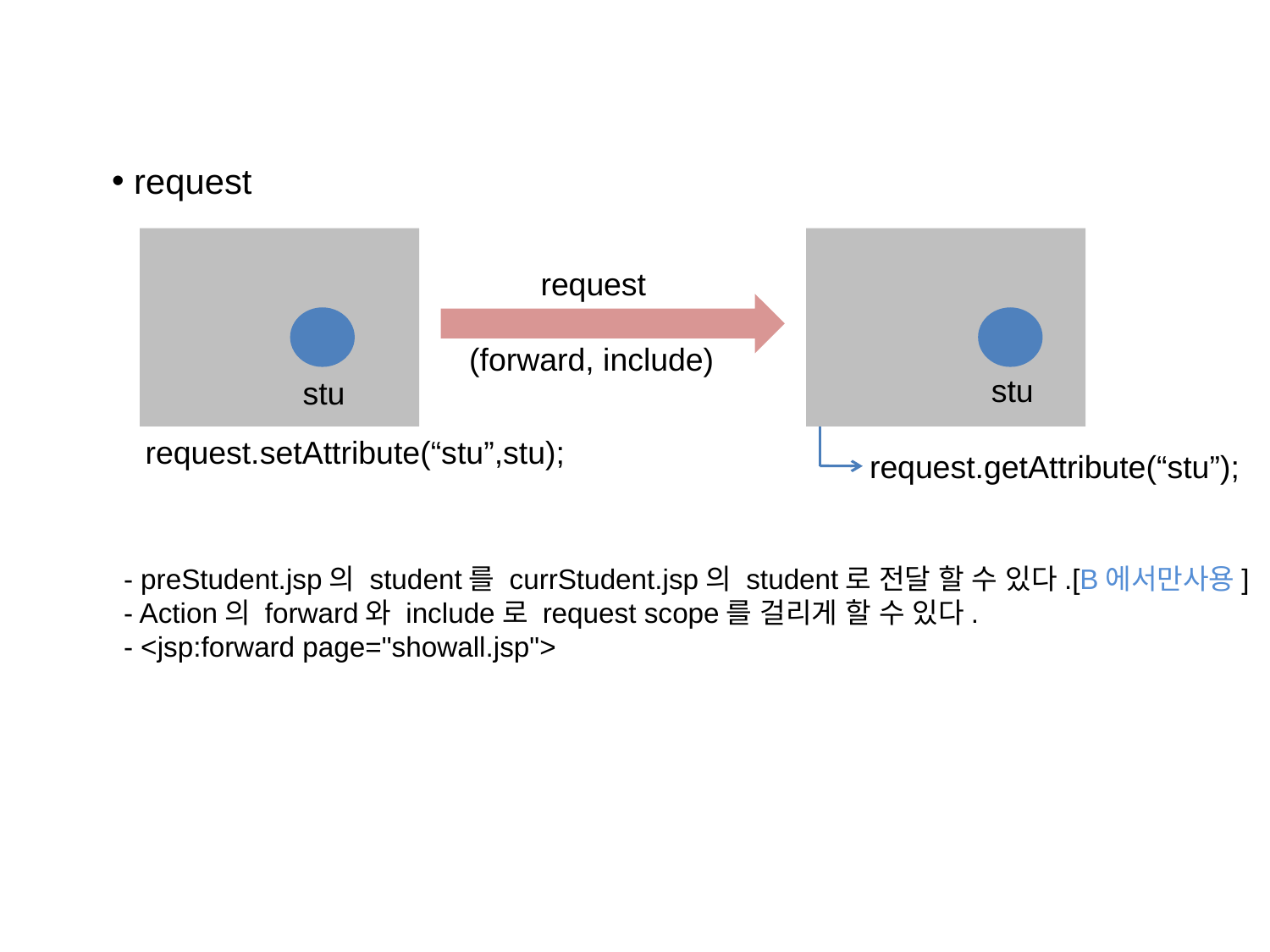

request

request

(forward, include)
stu
stu
request.setAttribute(“stu”,stu);
request.getAttribute(“stu”);
  - preStudent.jsp의 student를 currStudent.jsp의 student로 전달 할 수 있다.[B에서만사용]
  - Action의 forward와 include로 request scope를 걸리게 할 수 있다.
  - <jsp:forward page="showall.jsp">